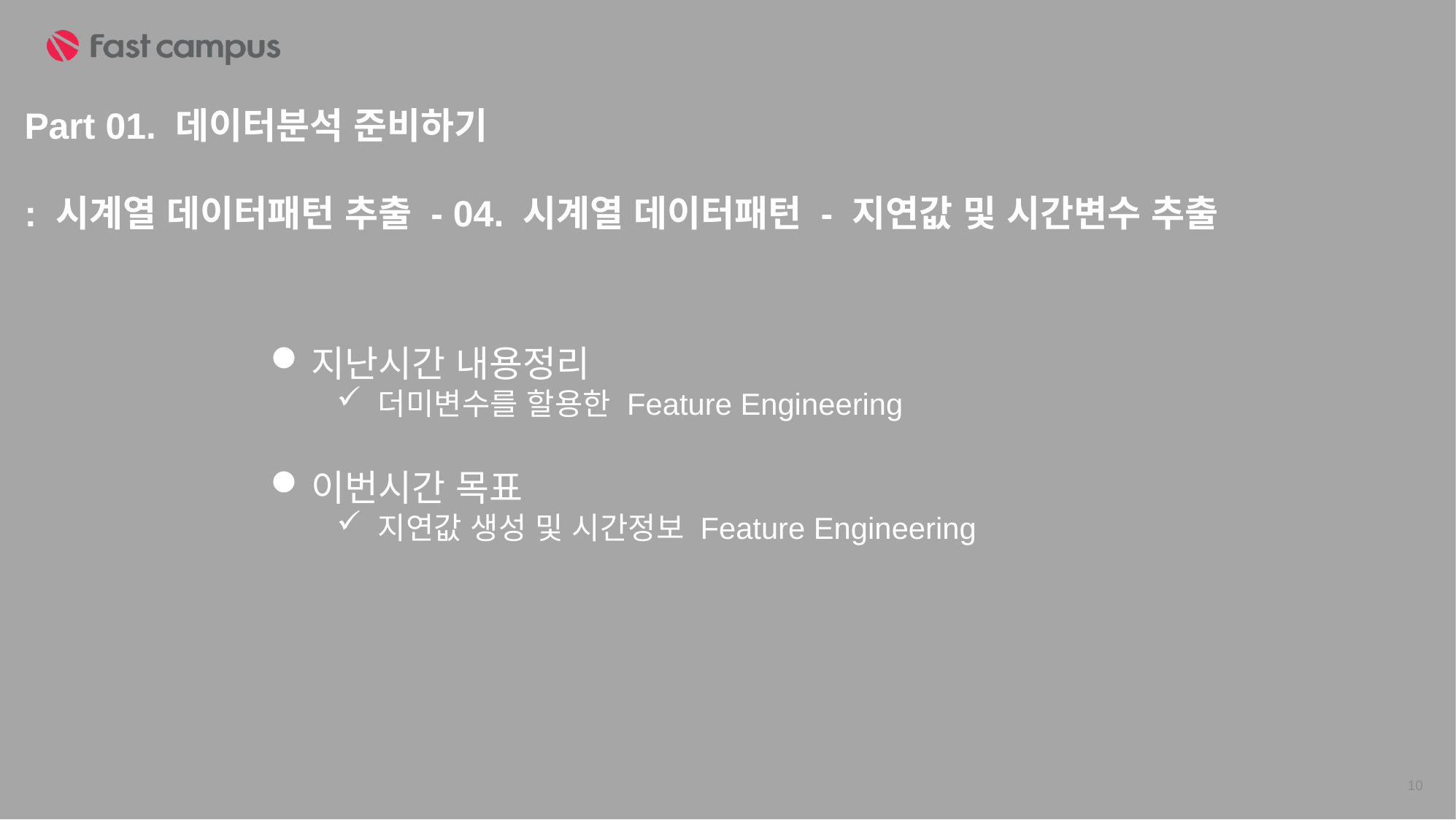

Part 01. 데이터분석 준비하기

: 시계열 데이터패턴 추출 - 04. 시계열 데이터패턴 - 지연값 및 시간변수 추출
지난시간 내용정리
더미변수를 할용한 Feature Engineering

이번시간 목표
지연값 생성 및 시간정보 Feature Engineering
10